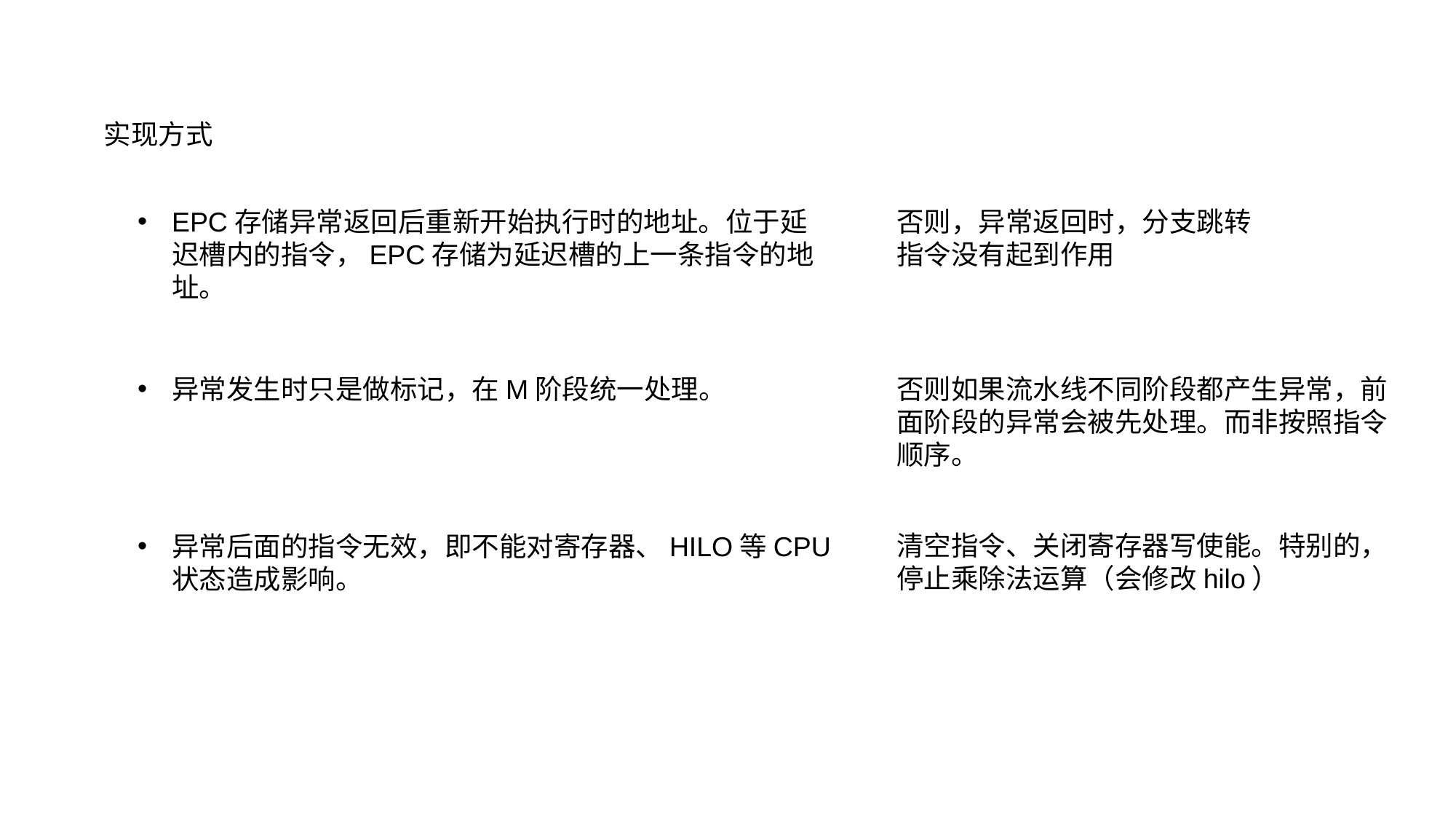

实现方式
否则，异常返回时，分支跳转指令没有起到作用
EPC存储异常返回后重新开始执行时的地址。位于延迟槽内的指令，EPC存储为延迟槽的上一条指令的地址。
异常发生时只是做标记，在M阶段统一处理。
否则如果流水线不同阶段都产生异常，前面阶段的异常会被先处理。而非按照指令顺序。
清空指令、关闭寄存器写使能。特别的，停止乘除法运算（会修改hilo）
异常后面的指令无效，即不能对寄存器、HILO等CPU状态造成影响。